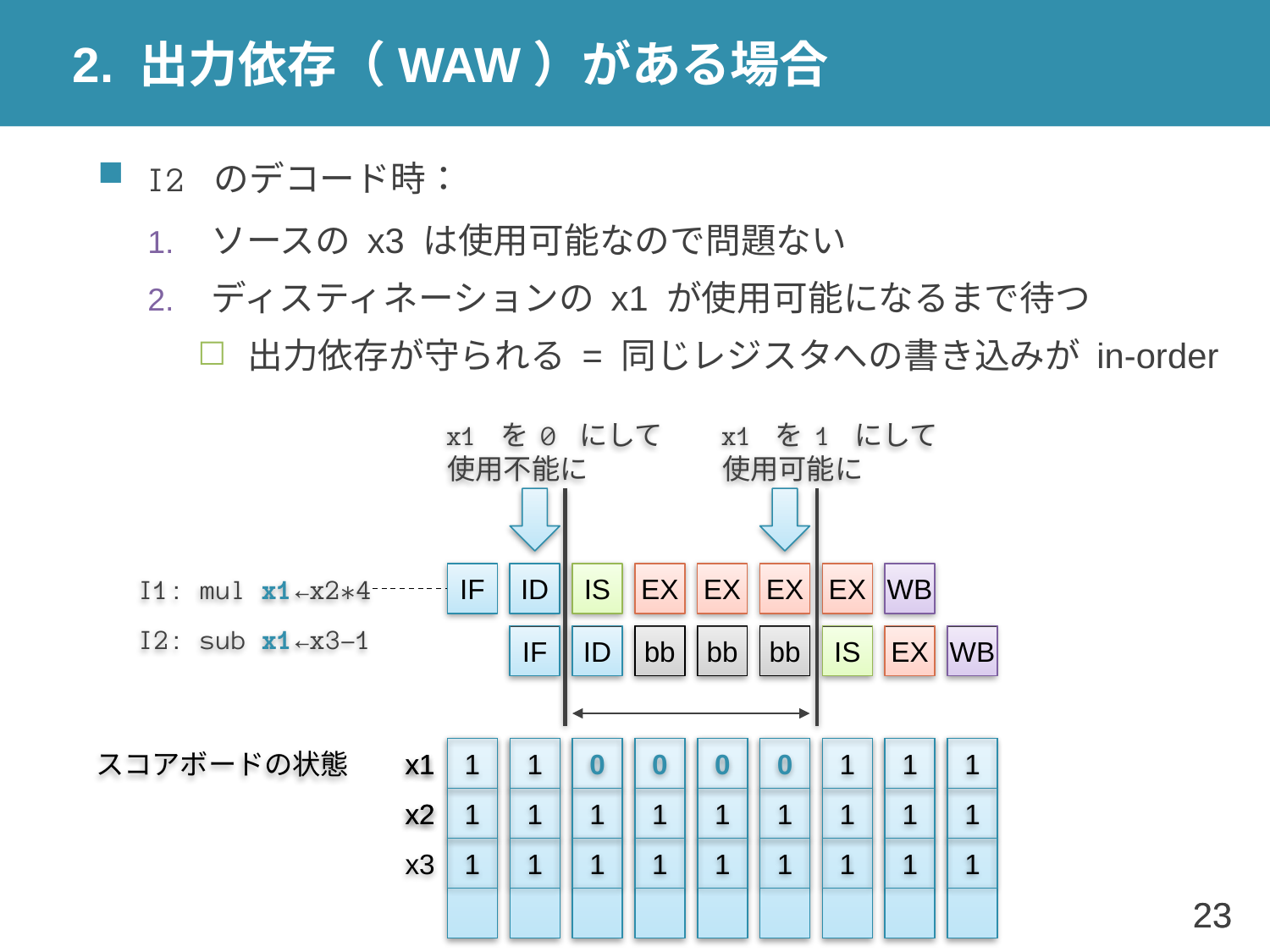

# 2. 出力依存（WAW）がある場合
I2 のデコード時：
ソースの x3 は使用可能なので問題ない
ディスティネーションの x1 が使用可能になるまで待つ
出力依存が守られる = 同じレジスタへの書き込みが in-order
x1 を 0 にして
使用不能に
x1 を 1 にして
使用可能に

I1: mul x1←x2*4
IF
ID
IS
EX
EX
EX
EX
WB
I2: sub x1←x3-1
IF
ID
bb
bb
bb
IS
EX
WB
スコアボードの状態
x1
x1

1

1

0

0

0

0

1

1

1
x2
x2
1
1
1
1
1
1
1
1
1
x3
1
1
1
1
1
1
1
1
1